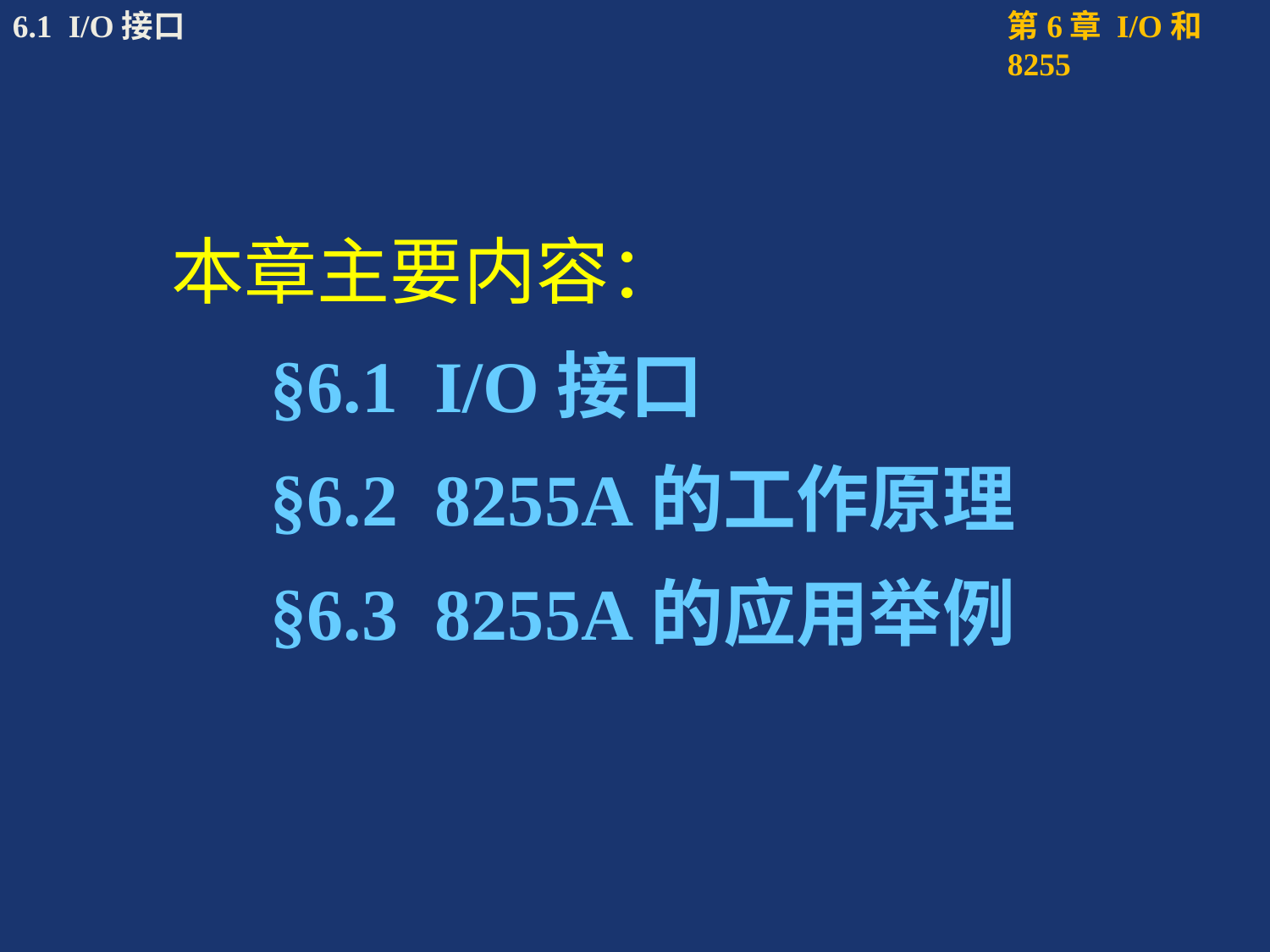

# 本章主要内容： §6.1  I/O接口 §6.2  8255A的工作原理 §6.3  8255A的应用举例